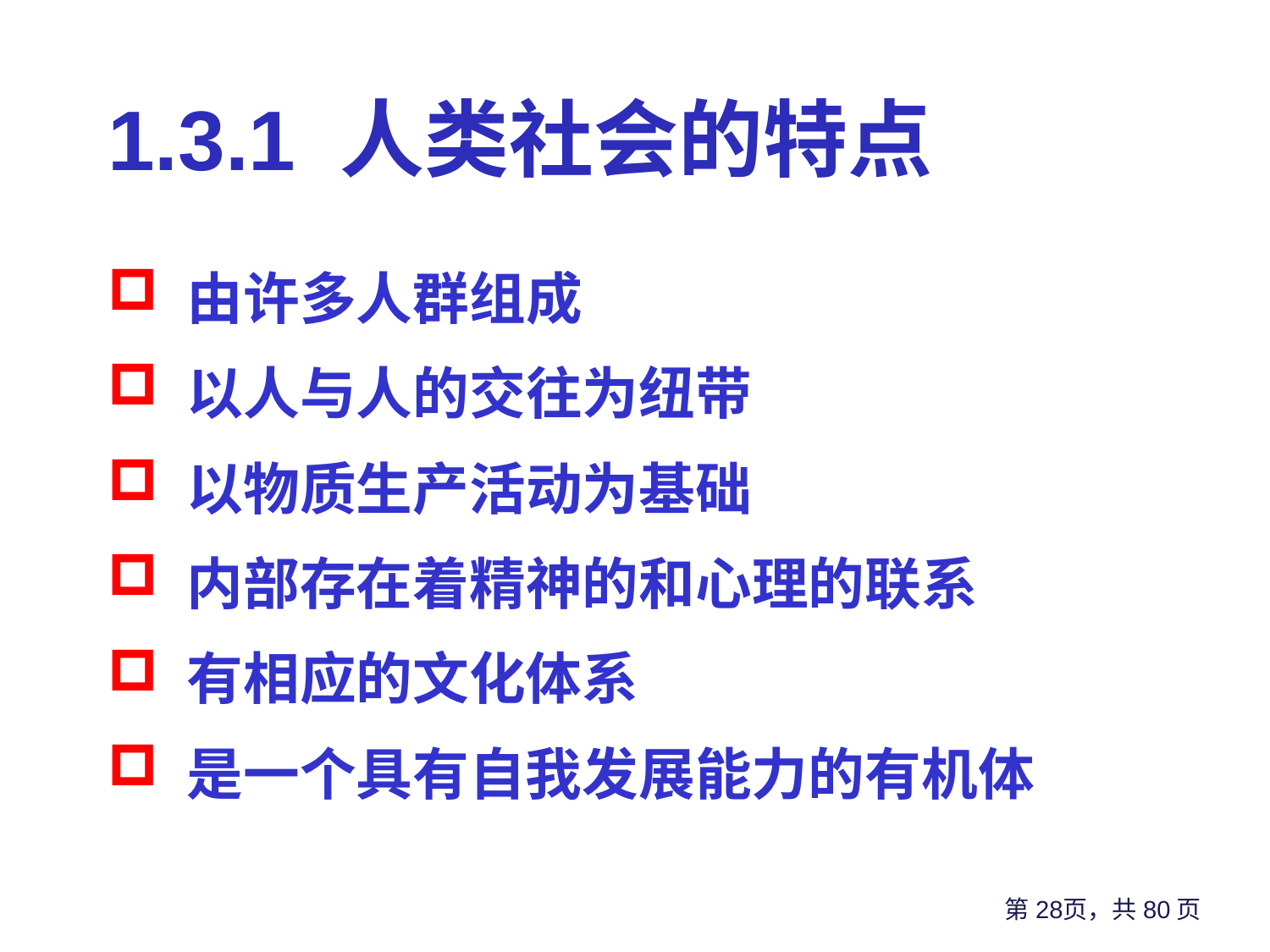

# 1.3.1 人类社会的特点
 由许多人群组成
 以人与人的交往为纽带
 以物质生产活动为基础
 内部存在着精神的和心理的联系
 有相应的文化体系
 是一个具有自我发展能力的有机体

第28页，共80页